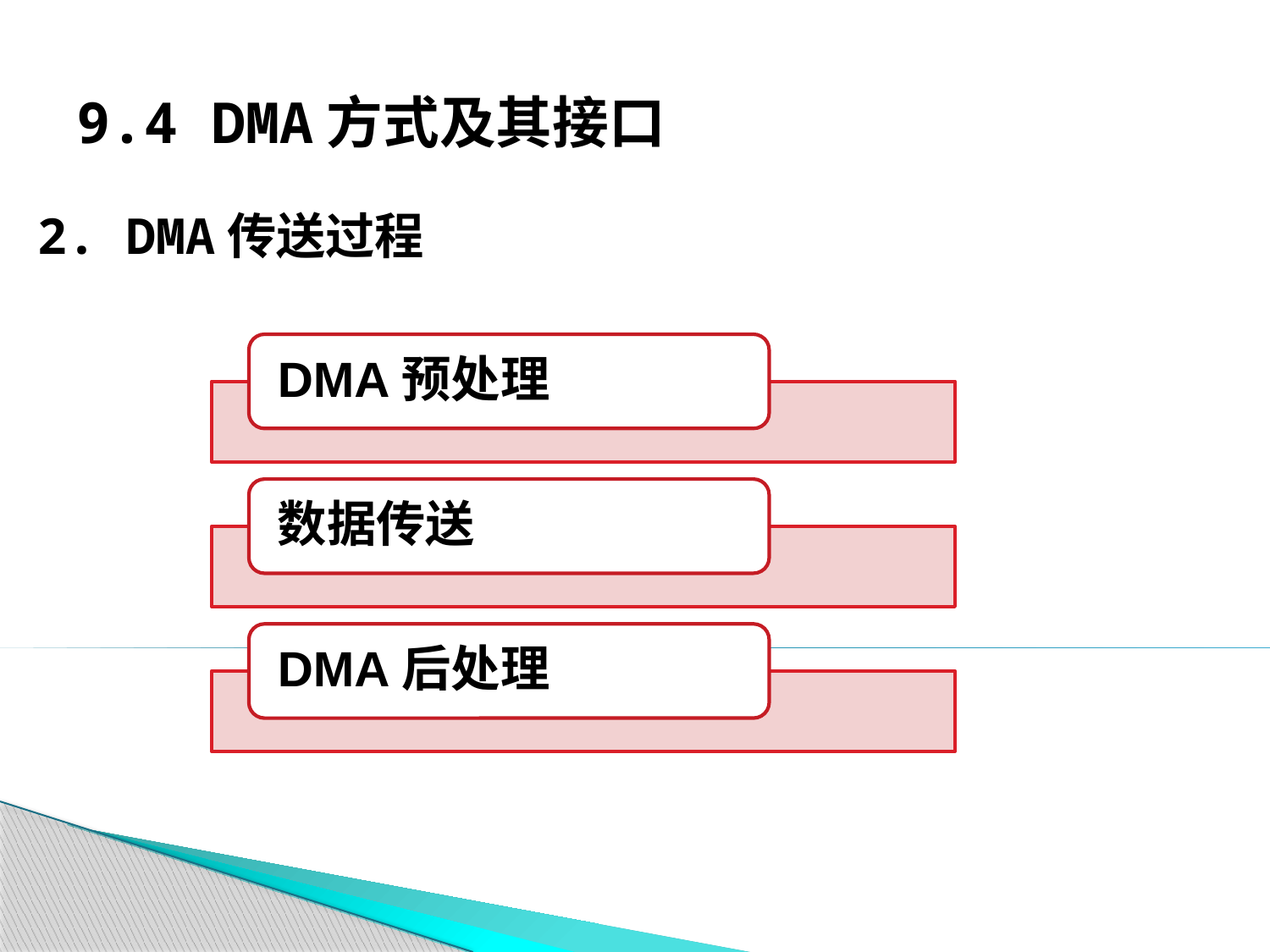

# 9.4 DMA方式及其接口
2. DMA传送过程
DMA预处理
数据传送
DMA后处理